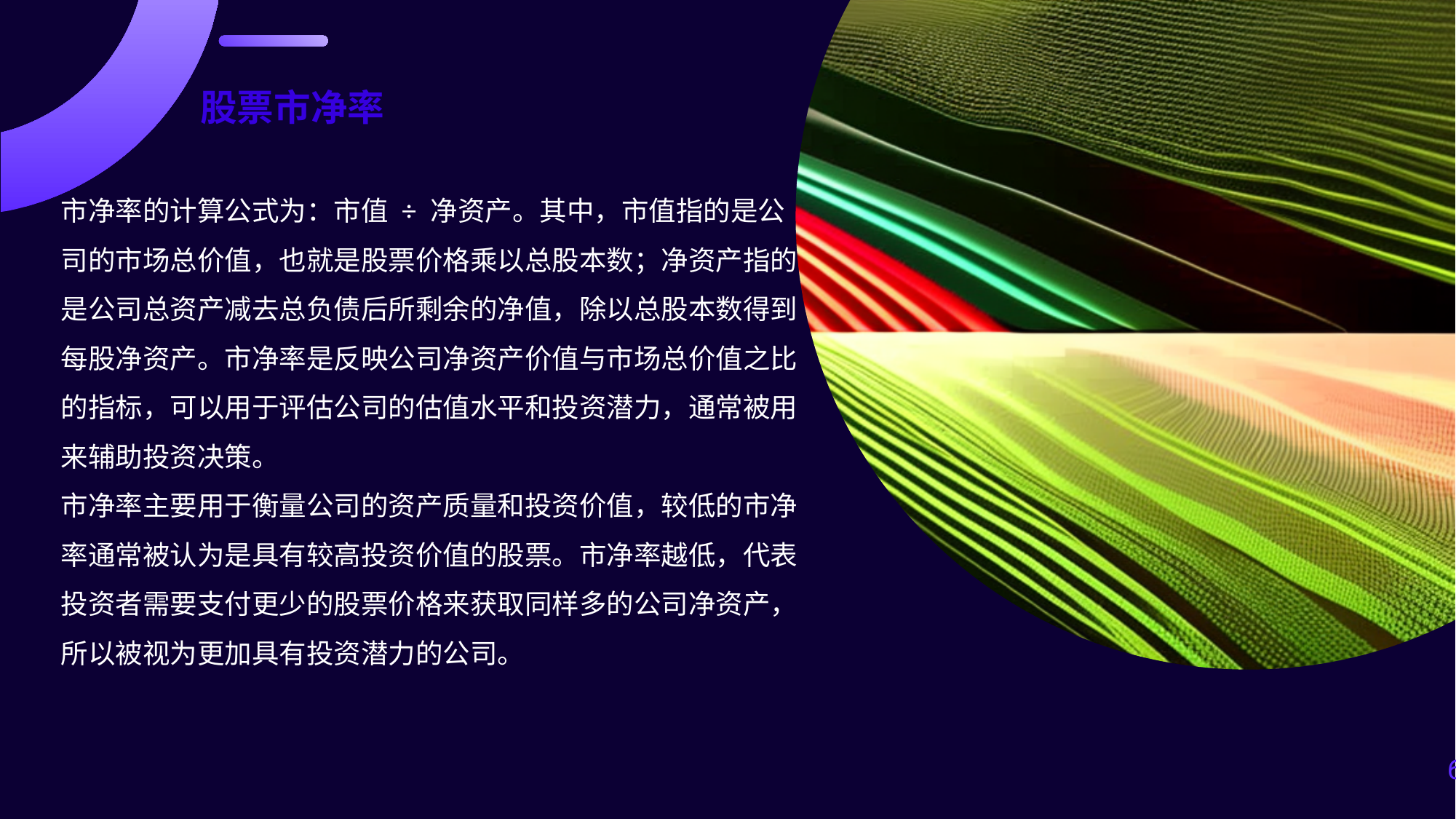

股票市净率
市净率的计算公式为：市值 ÷ 净资产。其中，市值指的是公司的市场总价值，也就是股票价格乘以总股本数；净资产指的是公司总资产减去总负债后所剩余的净值，除以总股本数得到每股净资产。市净率是反映公司净资产价值与市场总价值之比的指标，可以用于评估公司的估值水平和投资潜力，通常被用来辅助投资决策。
市净率主要用于衡量公司的资产质量和投资价值，较低的市净率通常被认为是具有较高投资价值的股票。市净率越低，代表投资者需要支付更少的股票价格来获取同样多的公司净资产，所以被视为更加具有投资潜力的公司。